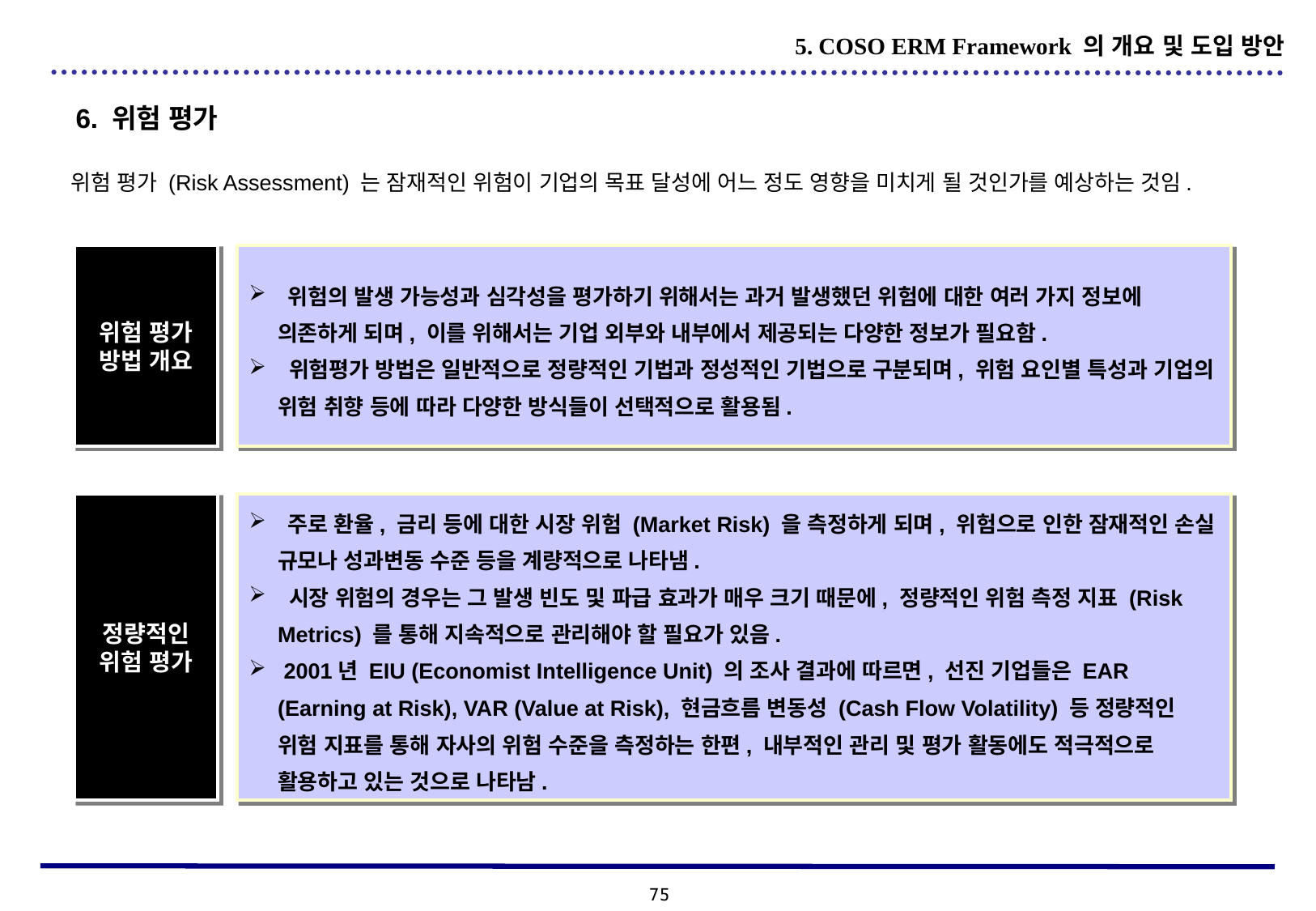

5. COSO ERM Framework 의 개요 및 도입 방안
6. 위험 평가
위험 평가 (Risk Assessment) 는 잠재적인 위험이 기업의 목표 달성에 어느 정도 영향을 미치게 될 것인가를 예상하는 것임.
위험 평가
방법 개요
 위험의 발생 가능성과 심각성을 평가하기 위해서는 과거 발생했던 위험에 대한 여러 가지 정보에 의존하게 되며, 이를 위해서는 기업 외부와 내부에서 제공되는 다양한 정보가 필요함.
 위험평가 방법은 일반적으로 정량적인 기법과 정성적인 기법으로 구분되며, 위험 요인별 특성과 기업의 위험 취향 등에 따라 다양한 방식들이 선택적으로 활용됨.
정량적인
위험 평가
 주로 환율, 금리 등에 대한 시장 위험 (Market Risk) 을 측정하게 되며, 위험으로 인한 잠재적인 손실 규모나 성과변동 수준 등을 계량적으로 나타냄.
 시장 위험의 경우는 그 발생 빈도 및 파급 효과가 매우 크기 때문에, 정량적인 위험 측정 지표 (Risk Metrics) 를 통해 지속적으로 관리해야 할 필요가 있음.
 2001년 EIU (Economist Intelligence Unit) 의 조사 결과에 따르면, 선진 기업들은 EAR (Earning at Risk), VAR (Value at Risk), 현금흐름 변동성 (Cash Flow Volatility) 등 정량적인 위험 지표를 통해 자사의 위험 수준을 측정하는 한편, 내부적인 관리 및 평가 활동에도 적극적으로 활용하고 있는 것으로 나타남.